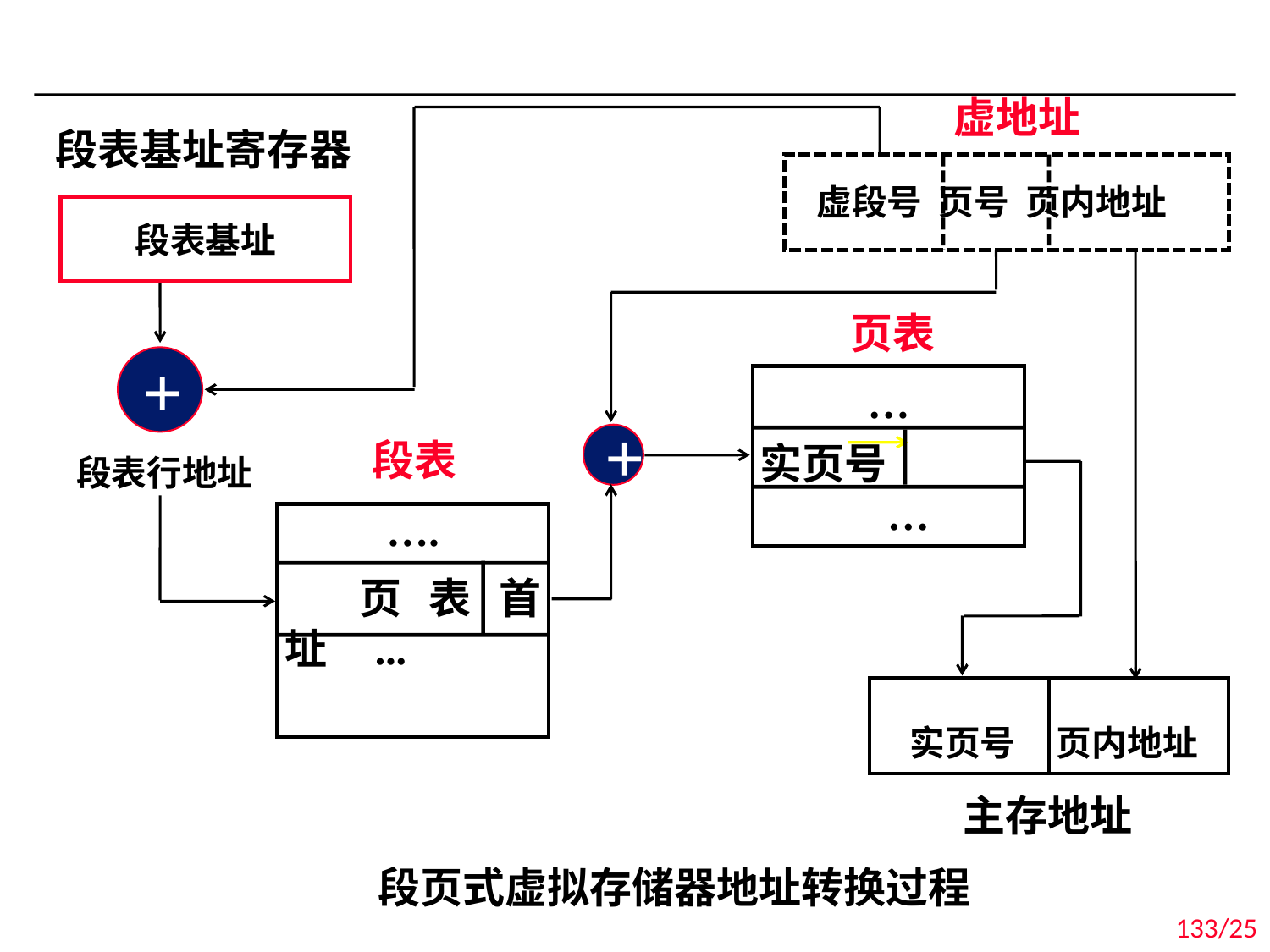

虚地址

段表基址寄存器

段表基址

  虚段号  页号  页内地址

页表
   …
实页号
            …

+

段表
….

 页表首址    ...

+
段表行地址

   实页号
页内地址
主存地址
段页式虚拟存储器地址转换过程
133/25